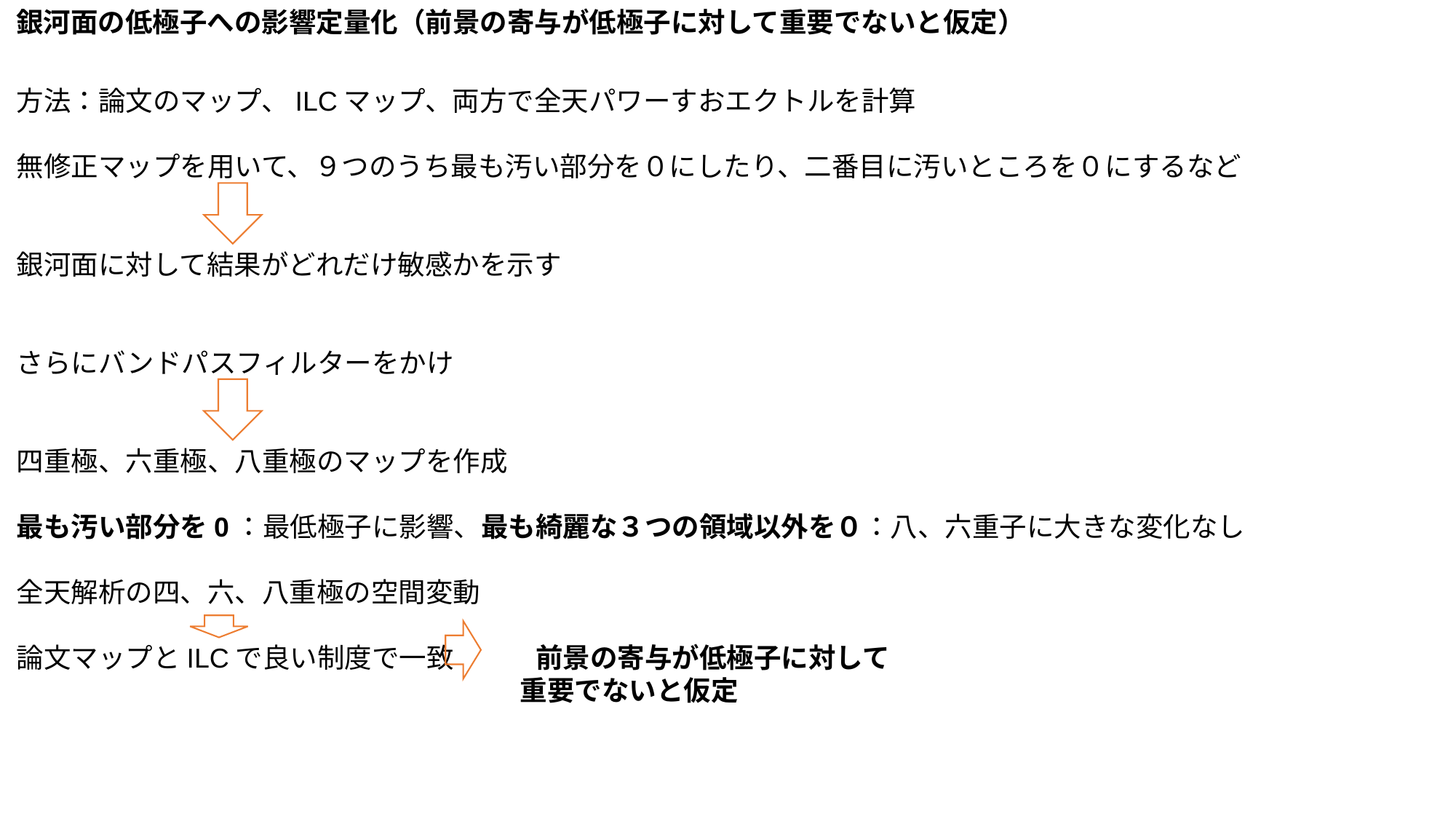

銀河面の低極子への影響定量化（前景の寄与が低極子に対して重要でないと仮定）
方法：論文のマップ、ILCマップ、両方で全天パワーすおエクトルを計算

無修正マップを用いて、９つのうち最も汚い部分を０にしたり、二番目に汚いところを０にするなど

銀河面に対して結果がどれだけ敏感かを示す

さらにバンドパスフィルターをかけ

四重極、六重極、八重極のマップを作成

最も汚い部分を0：最低極子に影響、最も綺麗な３つの領域以外を０：八、六重子に大きな変化なし

全天解析の四、六、八重極の空間変動

論文マップとILCで良い制度で一致　　　前景の寄与が低極子に対して
　　　　　　　　　　　　　　　　　　  重要でないと仮定